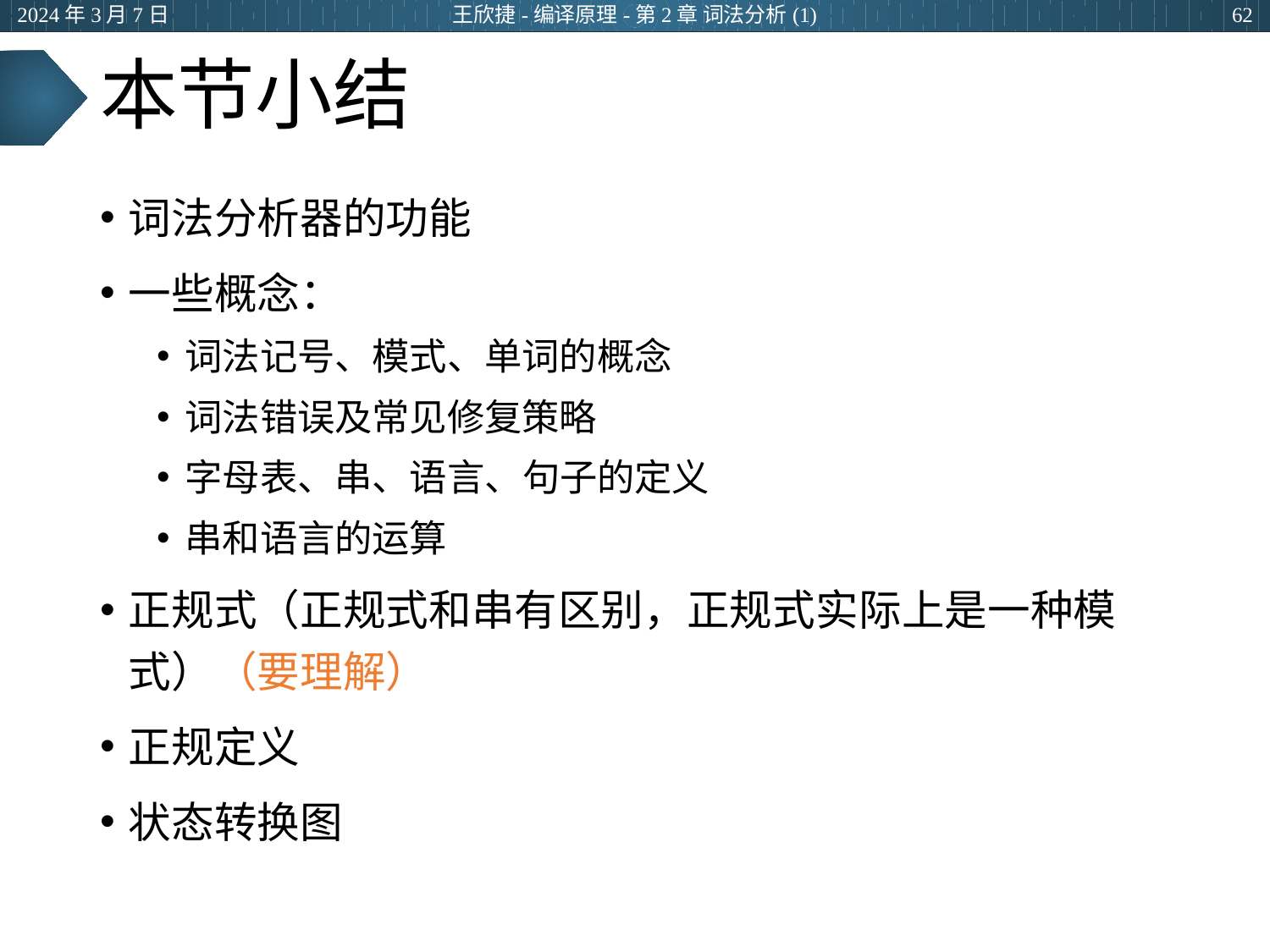

2024年3月7日
王欣捷-编译原理-第2章 词法分析(1)
62
# 本节小结
词法分析器的功能
一些概念：
词法记号、模式、单词的概念
词法错误及常见修复策略
字母表、串、语言、句子的定义
串和语言的运算
正规式（正规式和串有区别，正规式实际上是一种模式）（要理解）
正规定义
状态转换图